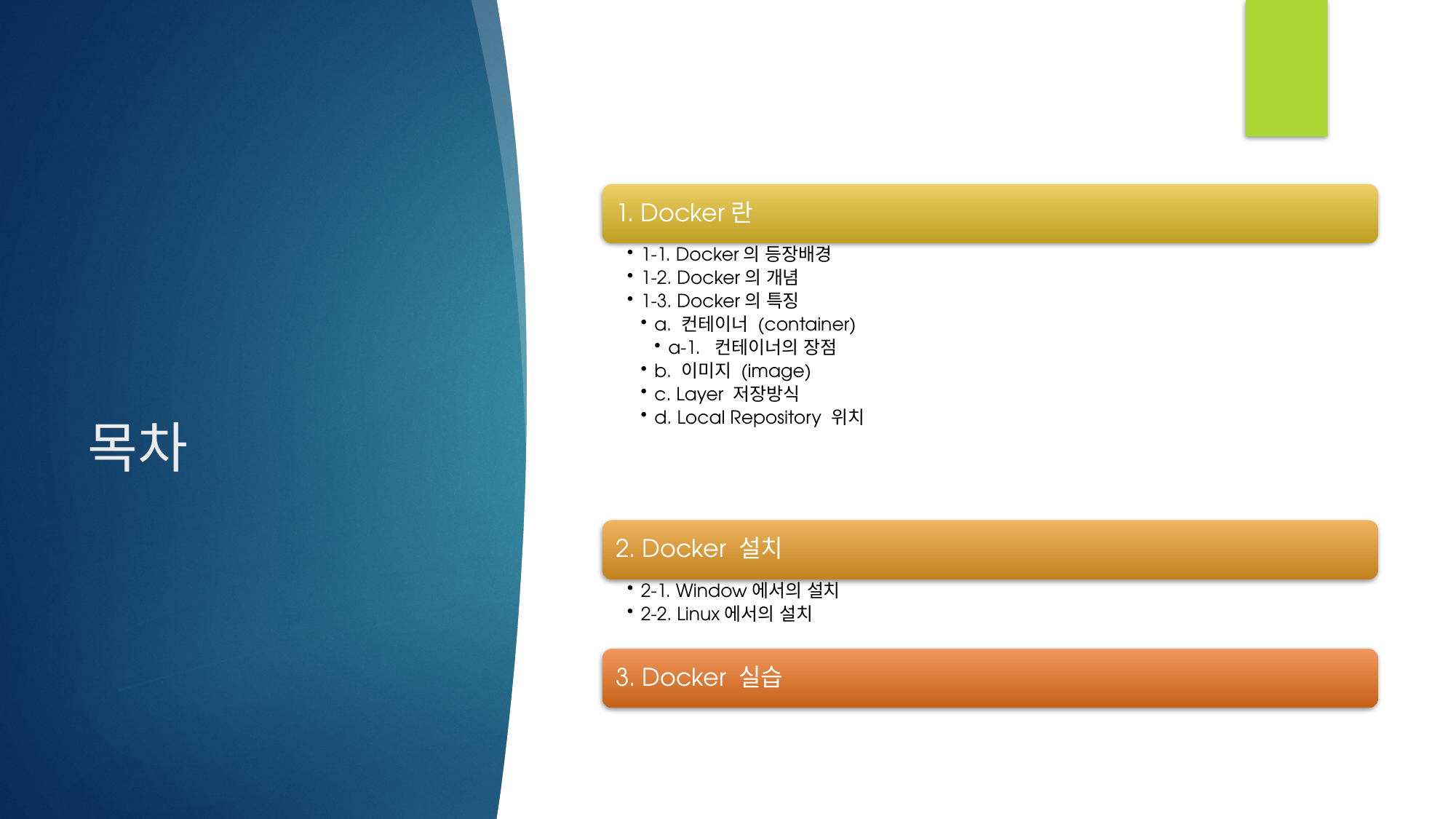

# 목차
1. Docker란
1-1. Docker의 등장배경
1-2. Docker의 개념
1-3. Docker의 특징
a. 컨테이너 (container)
a-1.  컨테이너의 장점
b. 이미지 (image)
c. Layer 저장방식
d. Local Repository 위치
2. Docker 설치
2-1. Window에서의 설치
2-2. Linux에서의 설치
3. Docker 실습